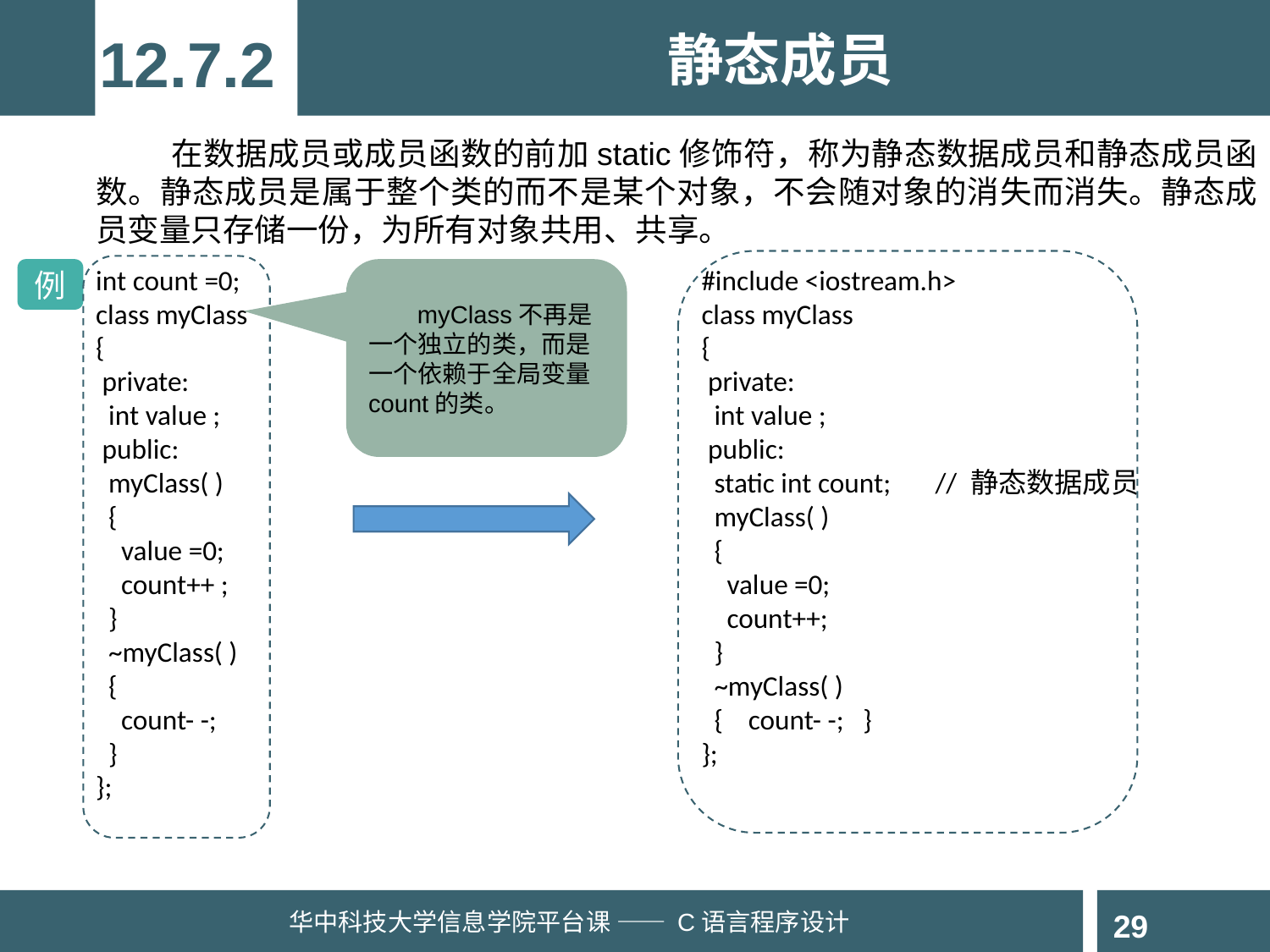

12.7.2
静态成员
    在数据成员或成员函数的前加static修饰符，称为静态数据成员和静态成员函数。静态成员是属于整个类的而不是某个对象，不会随对象的消失而消失。静态成员变量只存储一份，为所有对象共用、共享。

int count =0;
class myClass
{
 private:
  int value ;
 public:
  myClass( )
  {
    value =0;
    count++ ;
  }
  ~myClass( )
  {
    count- -;
  }
};

#include <iostream.h>
class myClass
{
 private:
  int value ;
 public:
  static int count;       // 静态数据成员
  myClass( )
  {
    value =0;
    count++;
  }
  ~myClass( )
  {    count- -;   }
};
例
       myClass不再是一个独立的类，而是一个依赖于全局变量count的类。